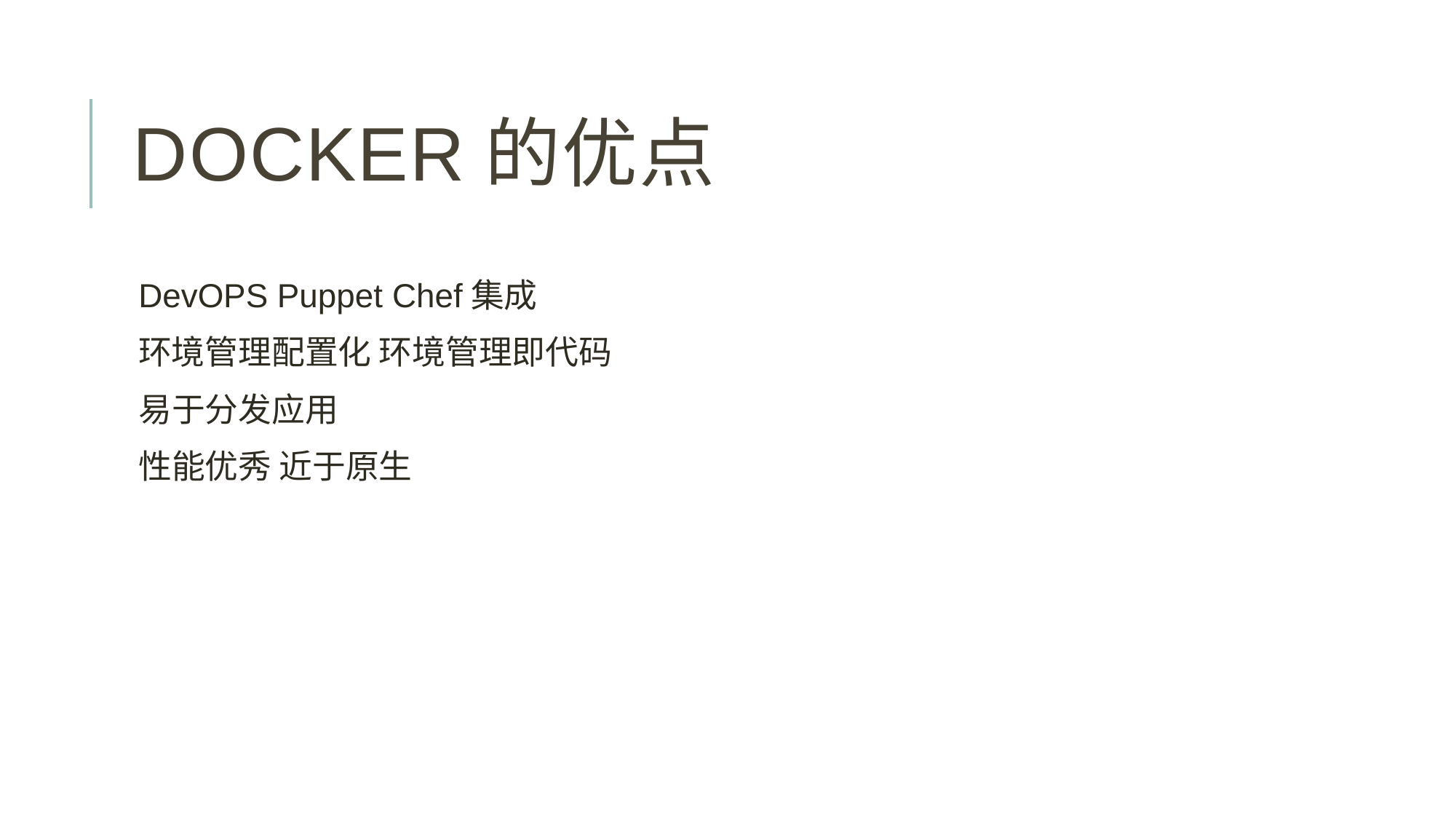

# Docker的优点
DevOPS Puppet Chef集成
环境管理配置化 环境管理即代码
易于分发应用
性能优秀 近于原生